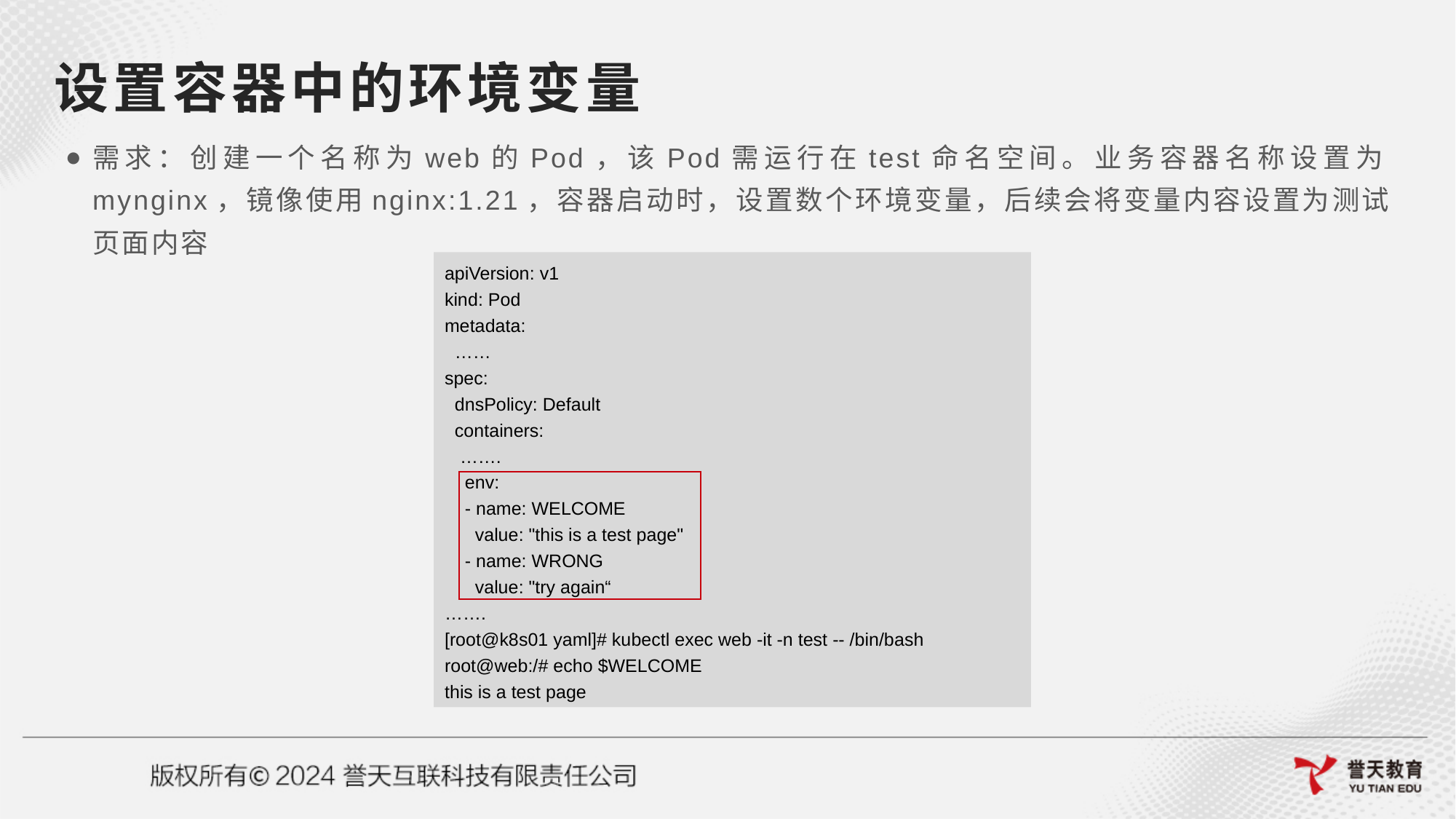

# 设置容器中的环境变量
需求：创建一个名称为web的Pod，该Pod需运行在test命名空间。业务容器名称设置为mynginx，镜像使用nginx:1.21，容器启动时，设置数个环境变量，后续会将变量内容设置为测试页面内容

apiVersion: v1
kind: Pod
metadata:
  ……
spec:
  dnsPolicy: Default
  containers:
   …….
    env:
    - name: WELCOME
      value: "this is a test page"
    - name: WRONG
      value: "try again“
…….
[root@k8s01 yaml]# kubectl exec web -it -n test -- /bin/bash
root@web:/# echo $WELCOME
this is a test page